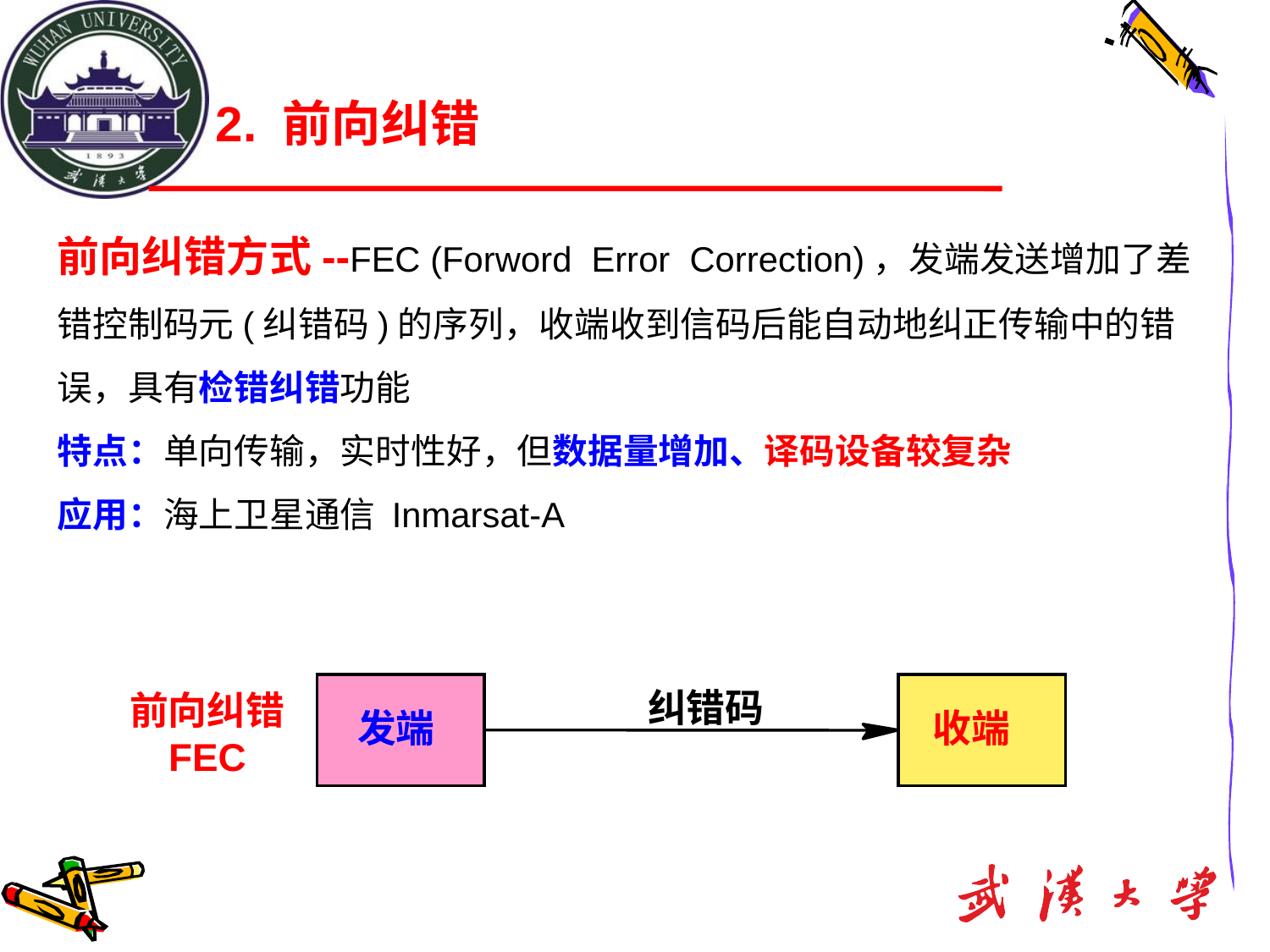

2. 前向纠错
前向纠错方式--FEC (Forword  Error  Correction)，发端发送增加了差错控制码元(纠错码)的序列，收端收到信码后能自动地纠正传输中的错误，具有检错纠错功能
特点：单向传输，实时性好，但数据量增加、译码设备较复杂
应用：海上卫星通信 Inmarsat-A

纠错码
前向纠错
FEC
发端
收端